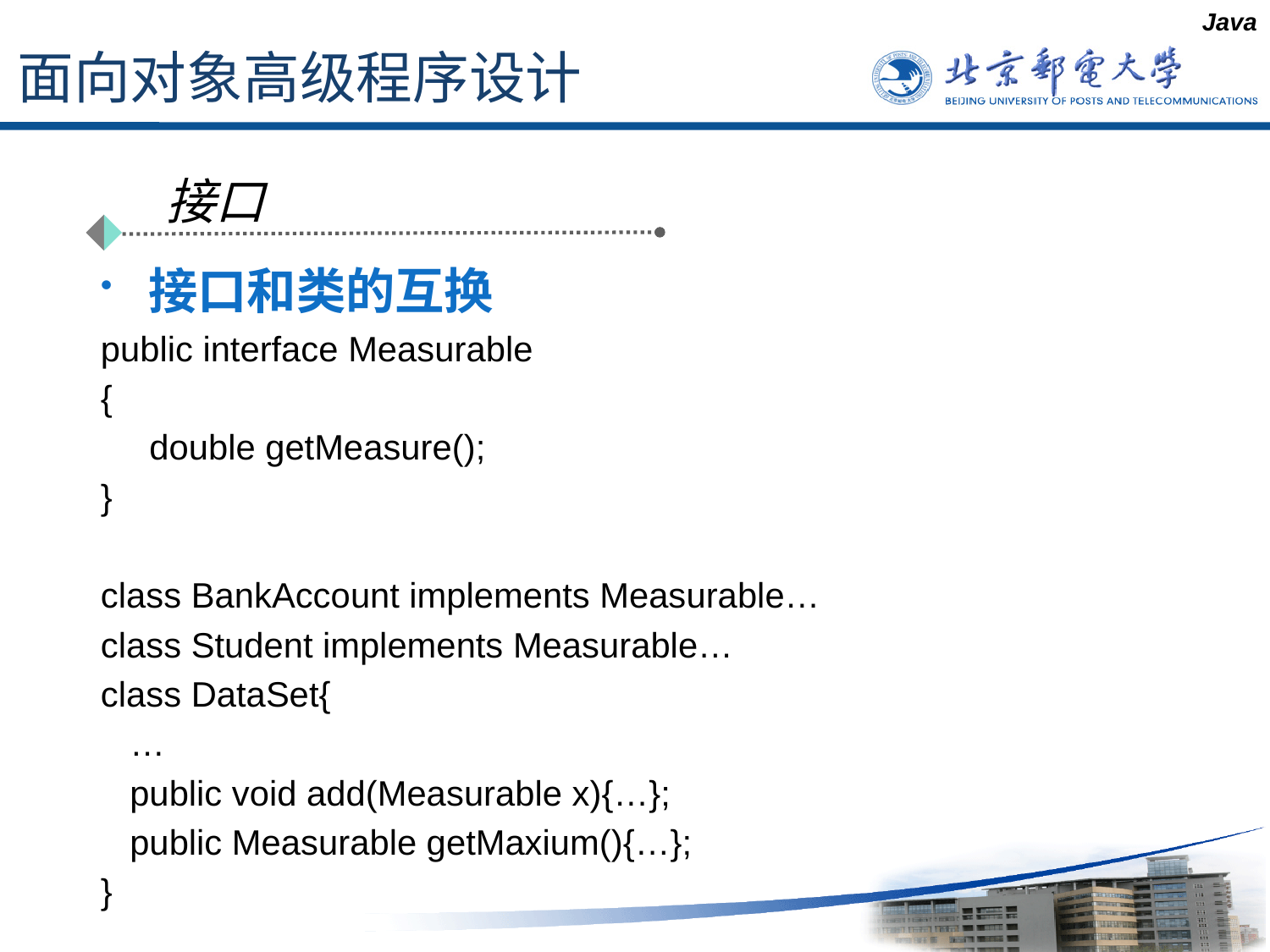

Java
# 面向对象高级程序设计

接口

接口和类的互换
public interface Measurable
{
     double getMeasure();
}

class BankAccount implements Measurable…
class Student implements Measurable…
class DataSet{
   …
   public void add(Measurable x){…};
   public Measurable getMaxium(){…};
}